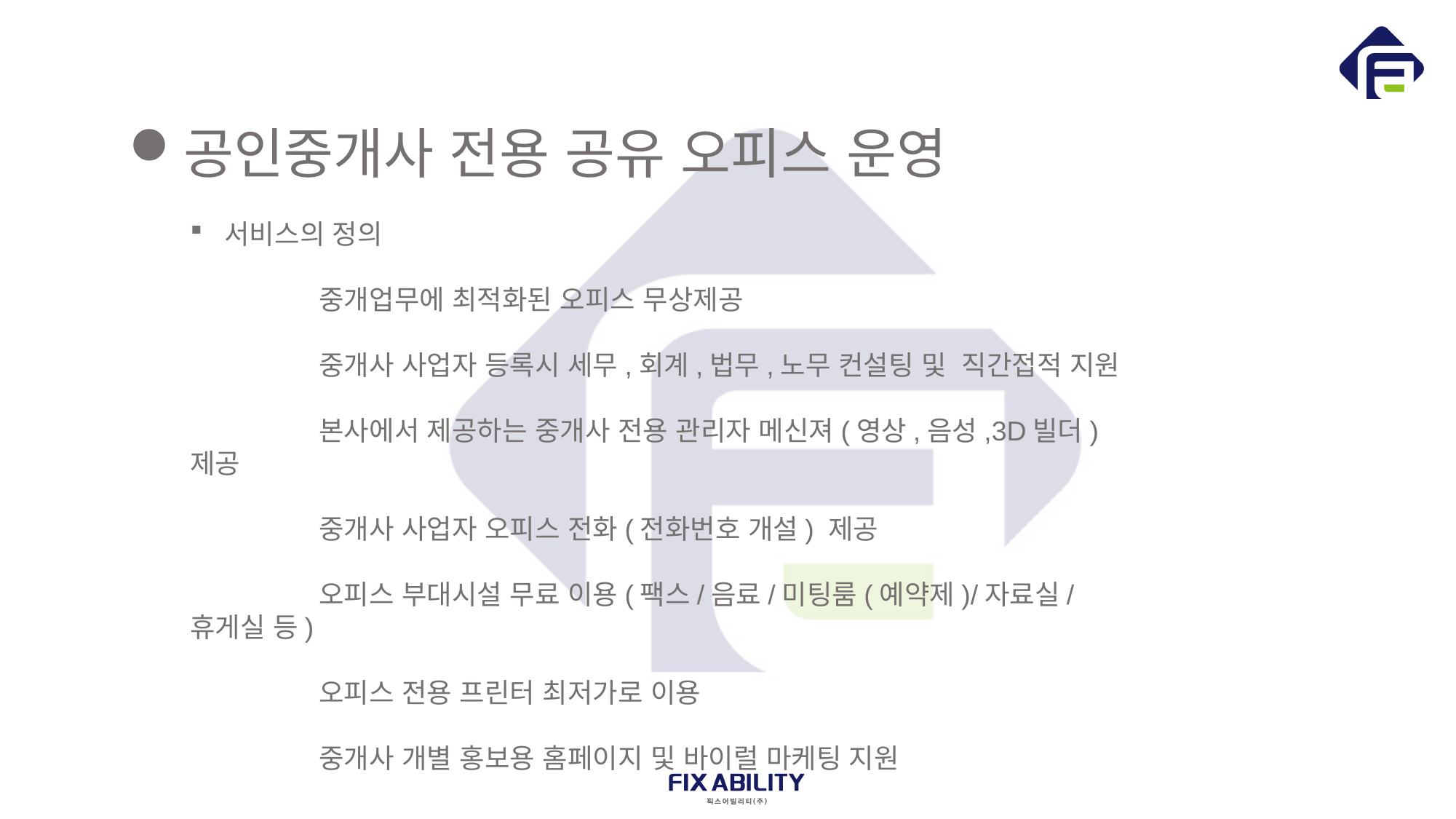

공인중개사 전용 공유 오피스 운영
서비스의 정의

                중개업무에 최적화된 오피스 무상제공

                중개사 사업자 등록시 세무,회계,법무,노무 컨설팅 및  직간접적 지원

                본사에서 제공하는 중개사 전용 관리자 메신져(영상,음성,3D빌더) 제공

                중개사 사업자 오피스 전화(전화번호 개설) 제공

                오피스 부대시설 무료 이용(팩스/음료/미팅룸(예약제)/자료실/휴게실 등)

                오피스 전용 프린터 최저가로 이용

                중개사 개별 홍보용 홈페이지 및 바이럴 마케팅 지원